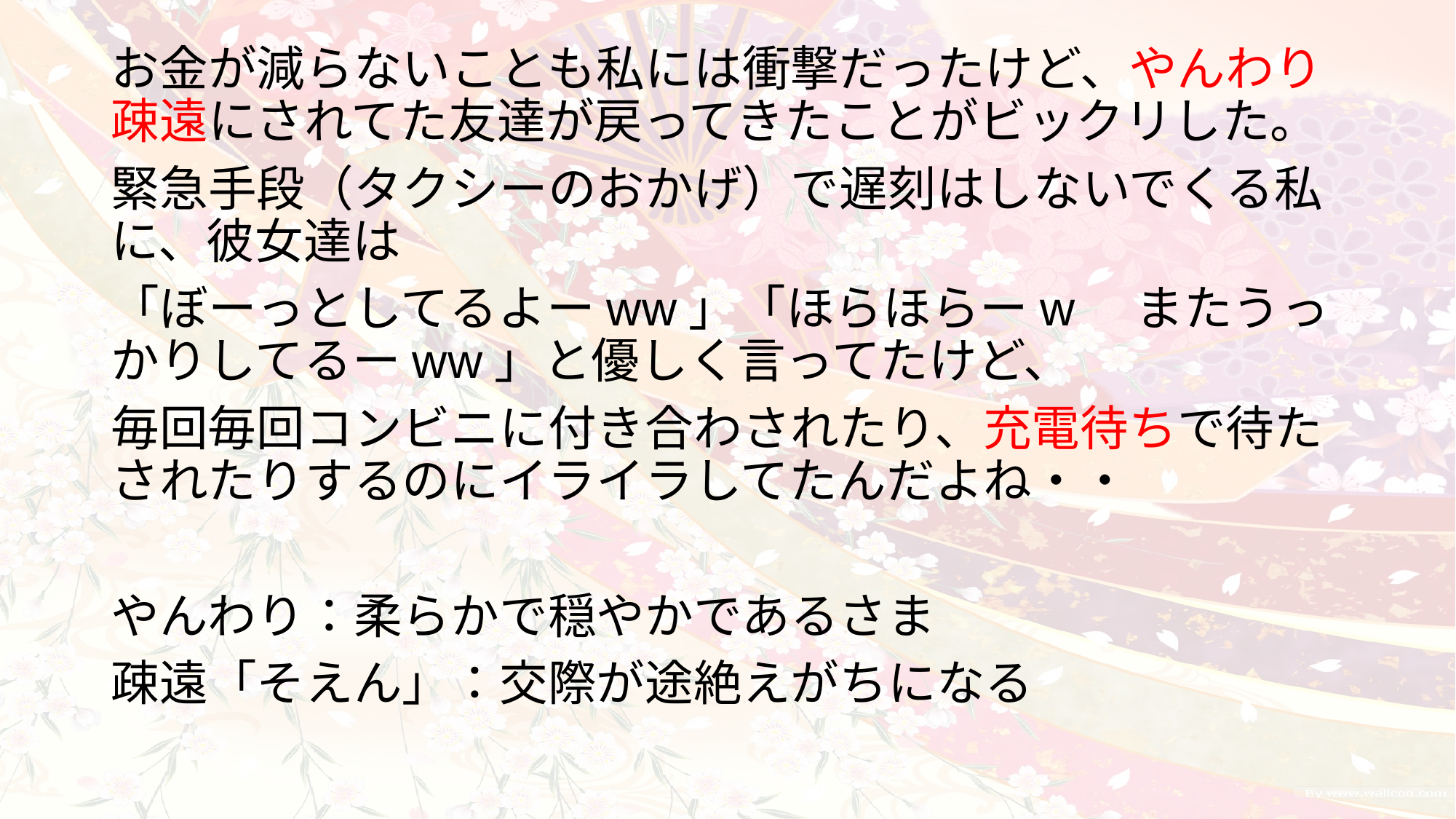

お金が減らないことも私には衝撃だったけど、やんわり疎遠にされてた友達が戻ってきたことがビックリした。
緊急手段（タクシーのおかげ）で遅刻はしないでくる私に、彼女達は
「ぼーっとしてるよーww」「ほらほらーw　またうっかりしてるーww」と優しく言ってたけど、
毎回毎回コンビニに付き合わされたり、充電待ちで待たされたりするのにイライラしてたんだよね・・

やんわり：柔らかで穏やかであるさま
疎遠「そえん」：交際が途絶えがちになる